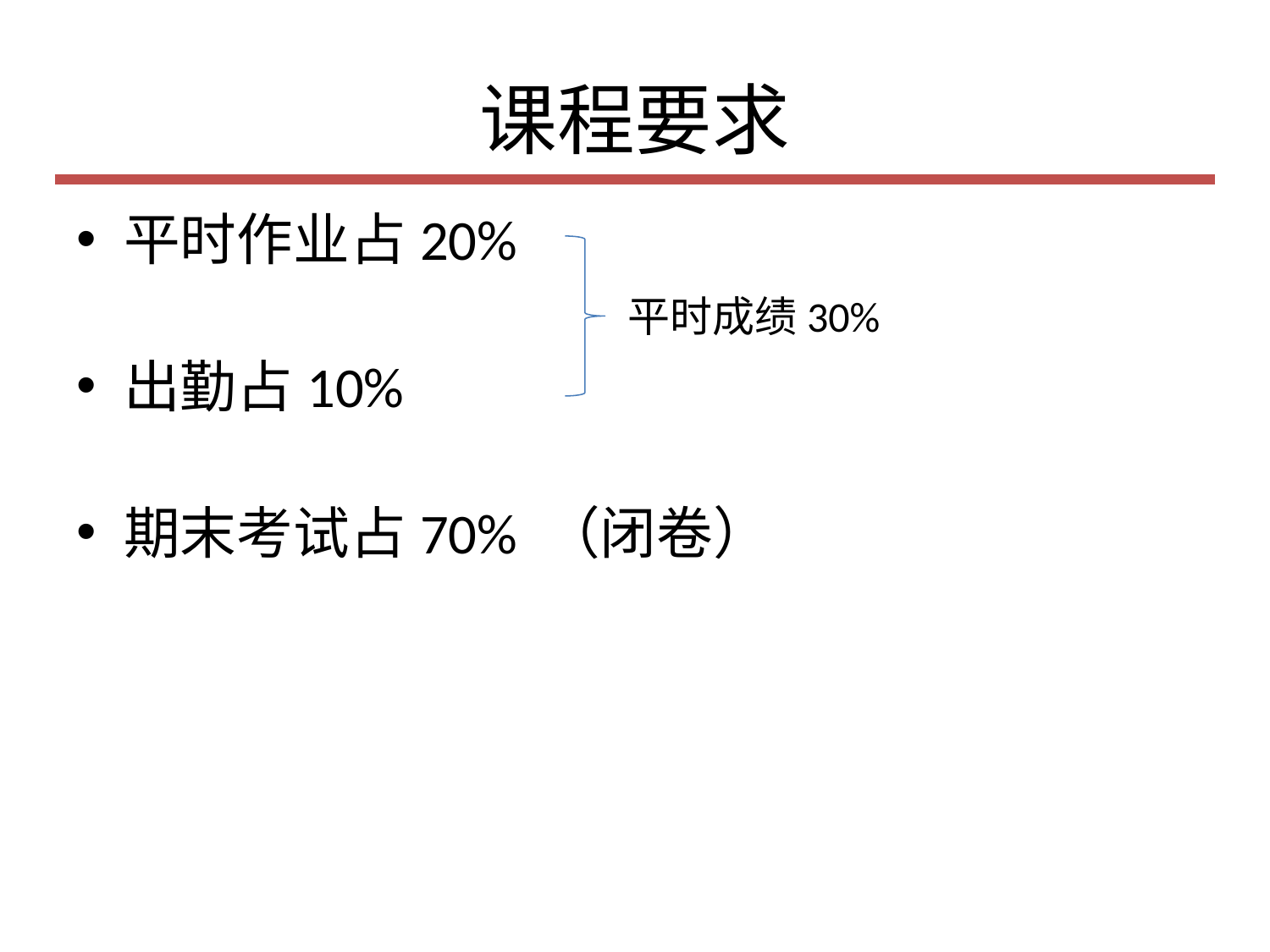

# 课程要求
平时作业占20%
出勤占10%
期末考试占70% （闭卷）

平时成绩30%